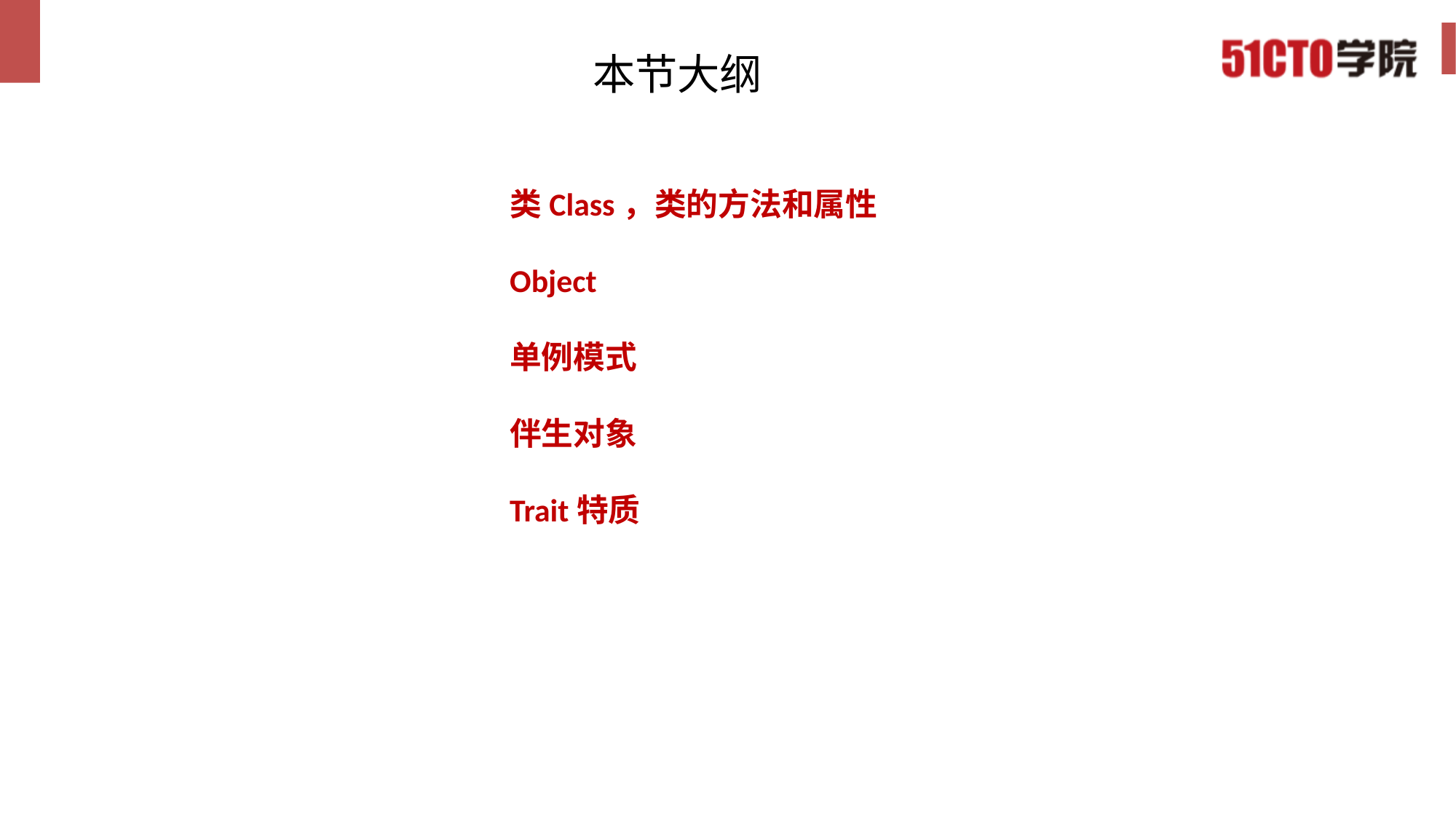

# 本节大纲
类Class，类的方法和属性

Object

单例模式

伴生对象

Trait特质